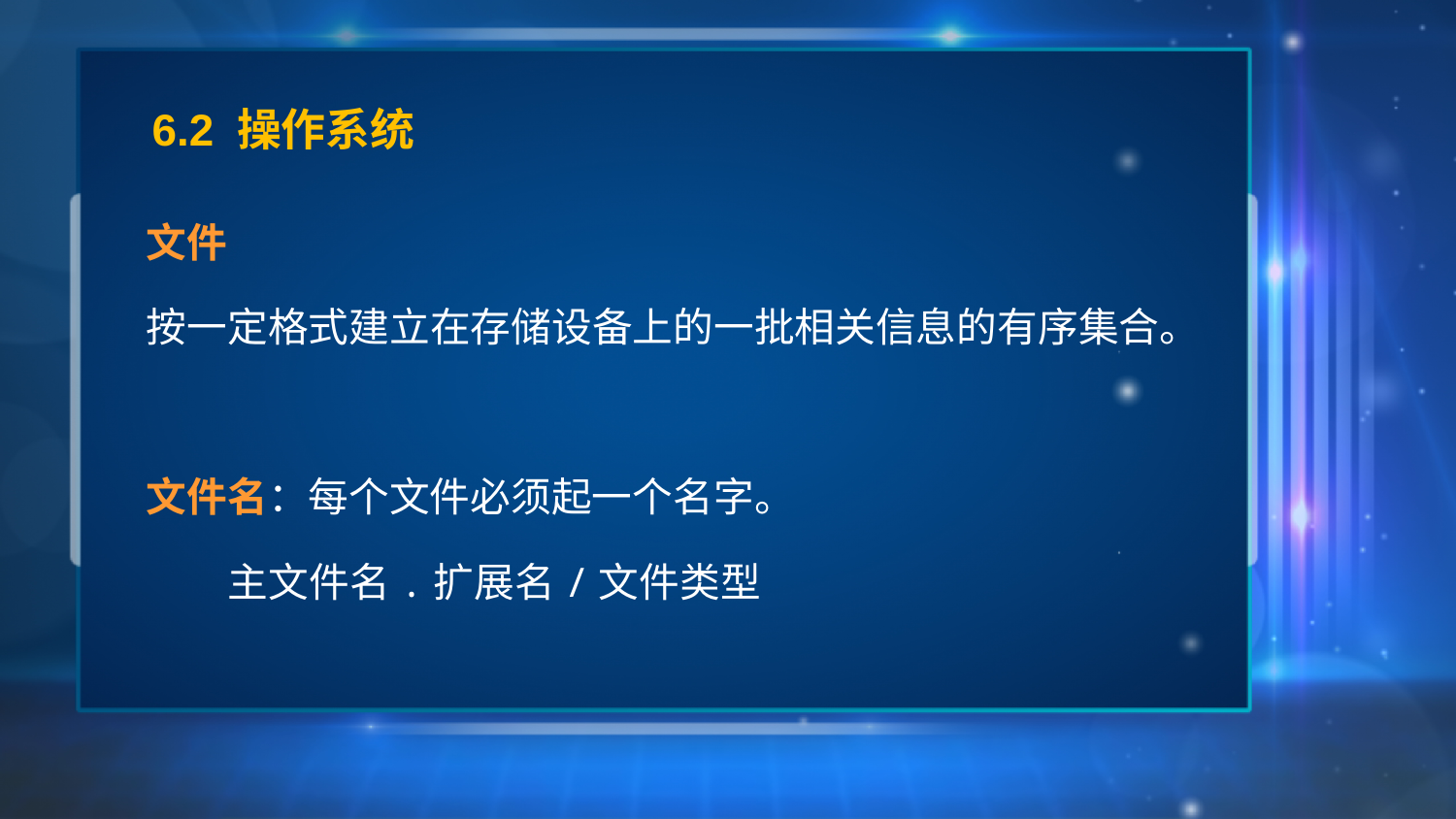

# 6.2 操作系统
文件
按一定格式建立在存储设备上的一批相关信息的有序集合。

文件名：每个文件必须起一个名字。
        主文件名.扩展名/文件类型